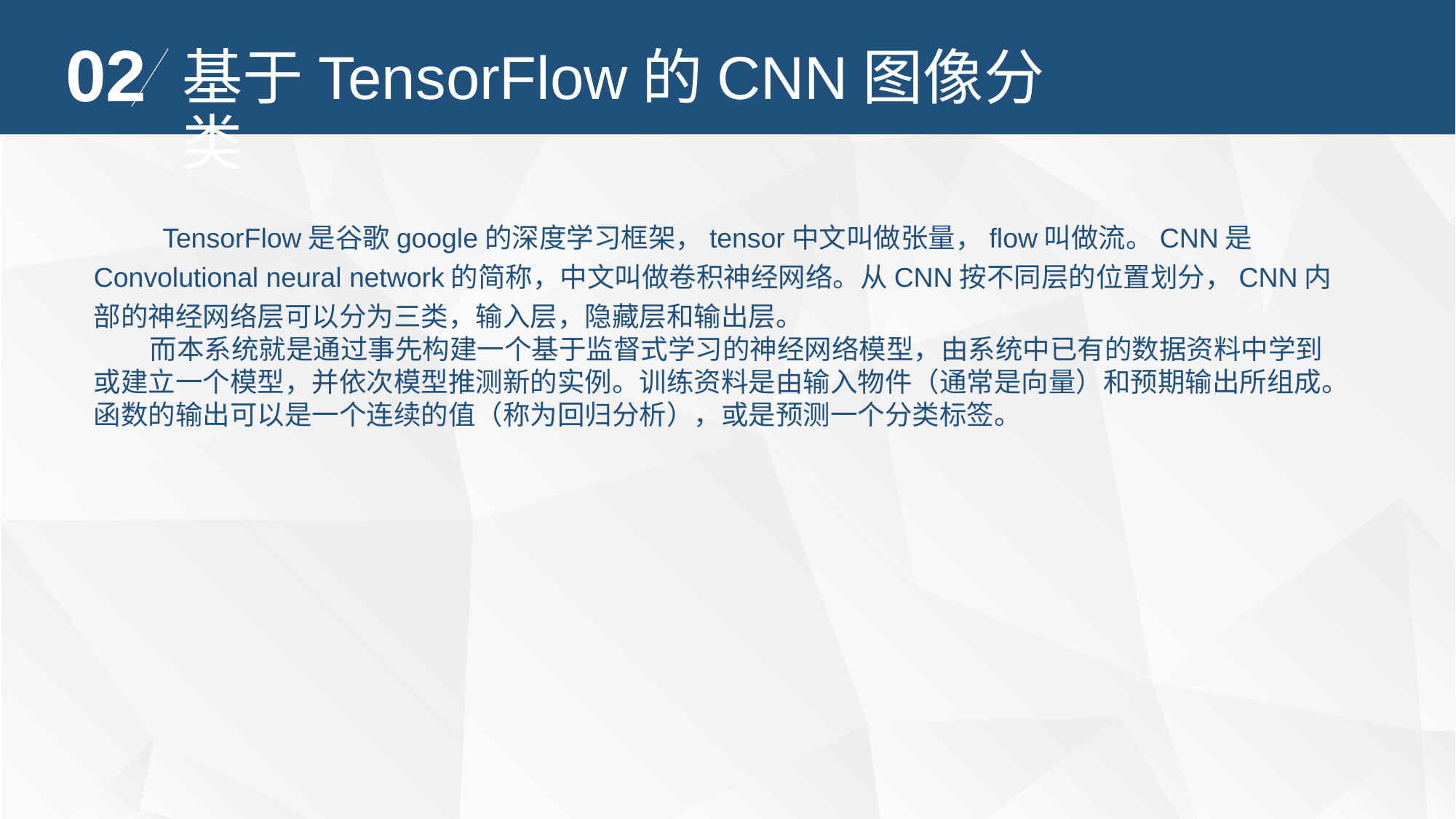

02
基于TensorFlow的CNN图像分类
         TensorFlow是谷歌google的深度学习框架，tensor中文叫做张量，flow叫做流。CNN是Convolutional neural network的简称，中文叫做卷积神经网络。从CNN按不同层的位置划分，CNN内部的神经网络层可以分为三类，输入层，隐藏层和输出层。
        而本系统就是通过事先构建一个基于监督式学习的神经网络模型，由系统中已有的数据资料中学到或建立一个模型，并依次模型推测新的实例。训练资料是由输入物件（通常是向量）和预期输出所组成。函数的输出可以是一个连续的值（称为回归分析），或是预测一个分类标签。